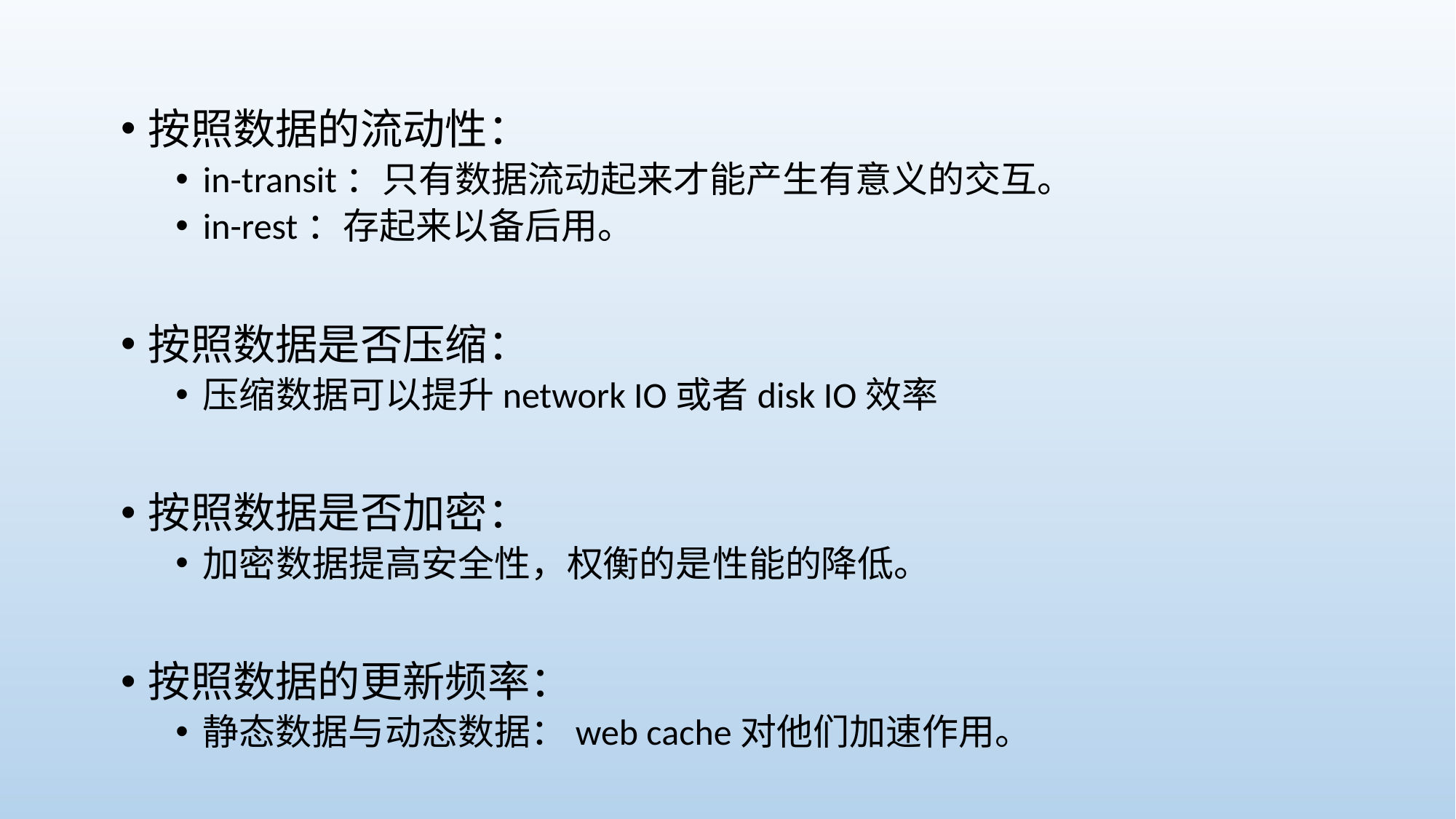

按照数据的流动性：
in-transit：只有数据流动起来才能产生有意义的交互。
in-rest：存起来以备后用。

按照数据是否压缩：
压缩数据可以提升network IO或者disk IO效率

按照数据是否加密：
加密数据提高安全性，权衡的是性能的降低。

按照数据的更新频率：
静态数据与动态数据：web cache对他们加速作用。